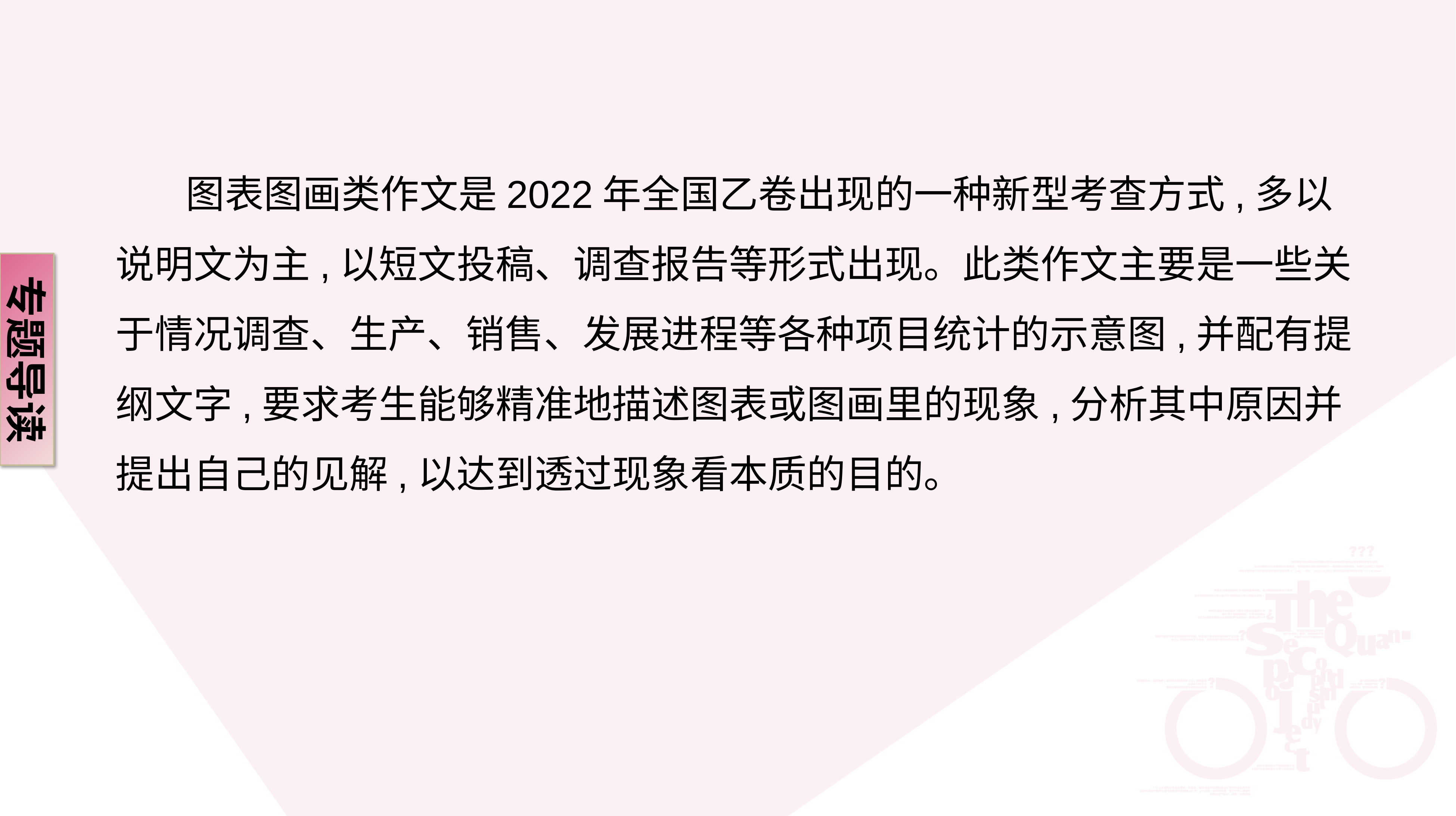

图表图画类作文是2022年全国乙卷出现的一种新型考查方式,多以说明文为主,以短文投稿、调查报告等形式出现。此类作文主要是一些关于情况调查、生产、销售、发展进程等各种项目统计的示意图,并配有提纲文字,要求考生能够精准地描述图表或图画里的现象,分析其中原因并提出自己的见解,以达到透过现象看本质的目的。
专题导读